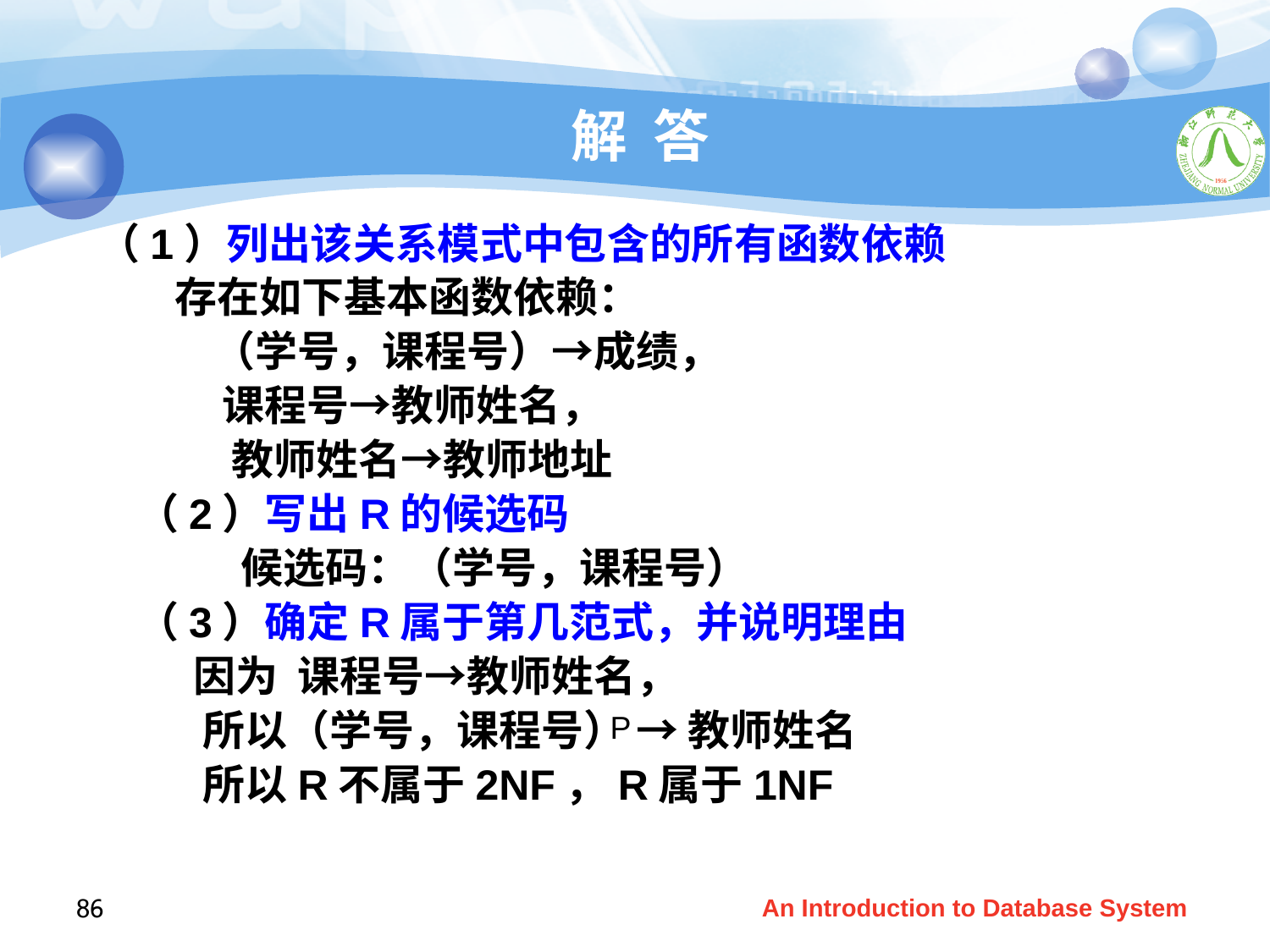

# 解  答
（1）列出该关系模式中包含的所有函数依赖
       存在如下基本函数依赖：
           （学号，课程号）→成绩，
            课程号→教师姓名，
             教师姓名→教师地址
   （2）写出R的候选码
              候选码：（学号，课程号）
   （3）确定R属于第几范式，并说明理由
         因为  课程号→教师姓名，
          所以（学号，课程号） → 教师姓名
          所以R不属于2NF，R属于1NF
P
86
An Introduction to Database System